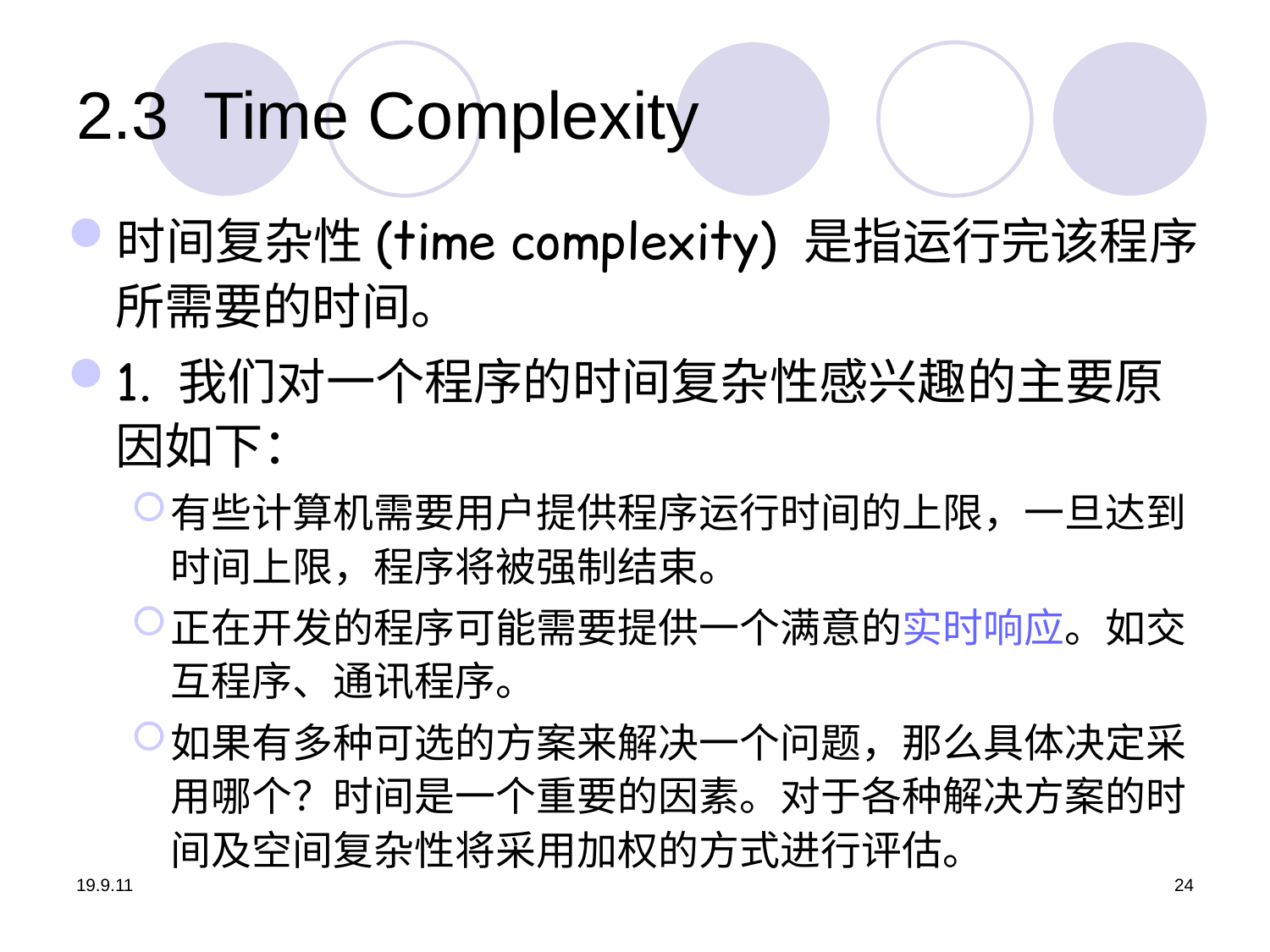

# 2.3	Time Complexity
时间复杂性(time complexity) 是指运行完该程序所需要的时间。
1. 我们对一个程序的时间复杂性感兴趣的主要原因如下：
有些计算机需要用户提供程序运行时间的上限，一旦达到时间上限，程序将被强制结束。
正在开发的程序可能需要提供一个满意的实时响应。如交互程序、通讯程序。
如果有多种可选的方案来解决一个问题，那么具体决定采用哪个？时间是一个重要的因素。对于各种解决方案的时间及空间复杂性将采用加权的方式进行评估。
19.9.11
24